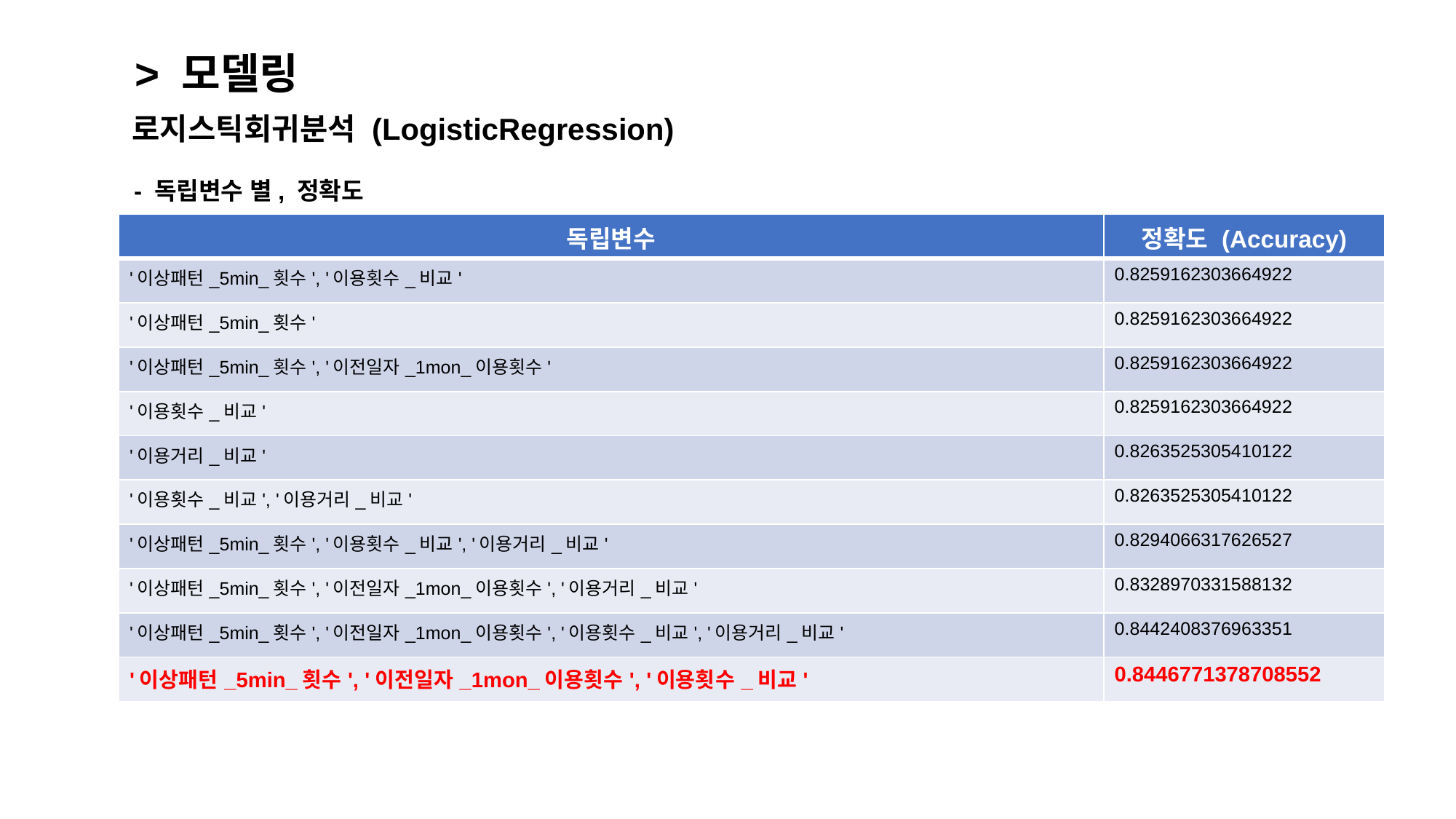

> 모델링
로지스틱회귀분석 (LogisticRegression)
- 독립변수 별, 정확도
| 독립변수 | 정확도 (Accuracy) |
| --- | --- |
| '이상패턴\_5min\_횟수', '이용횟수\_비교' | 0.8259162303664922 |
| '이상패턴\_5min\_횟수' | 0.8259162303664922 |
| '이상패턴\_5min\_횟수', '이전일자\_1mon\_이용횟수' | 0.8259162303664922 |
| '이용횟수\_비교' | 0.8259162303664922 |
| '이용거리\_비교' | 0.8263525305410122 |
| '이용횟수\_비교', '이용거리\_비교' | 0.8263525305410122 |
| '이상패턴\_5min\_횟수', '이용횟수\_비교', '이용거리\_비교' | 0.8294066317626527 |
| '이상패턴\_5min\_횟수', '이전일자\_1mon\_이용횟수', '이용거리\_비교' | 0.8328970331588132 |
| '이상패턴\_5min\_횟수', '이전일자\_1mon\_이용횟수', '이용횟수\_비교', '이용거리\_비교' | 0.8442408376963351 |
| '이상패턴\_5min\_횟수', '이전일자\_1mon\_이용횟수', '이용횟수\_비교' | 0.8446771378708552 |